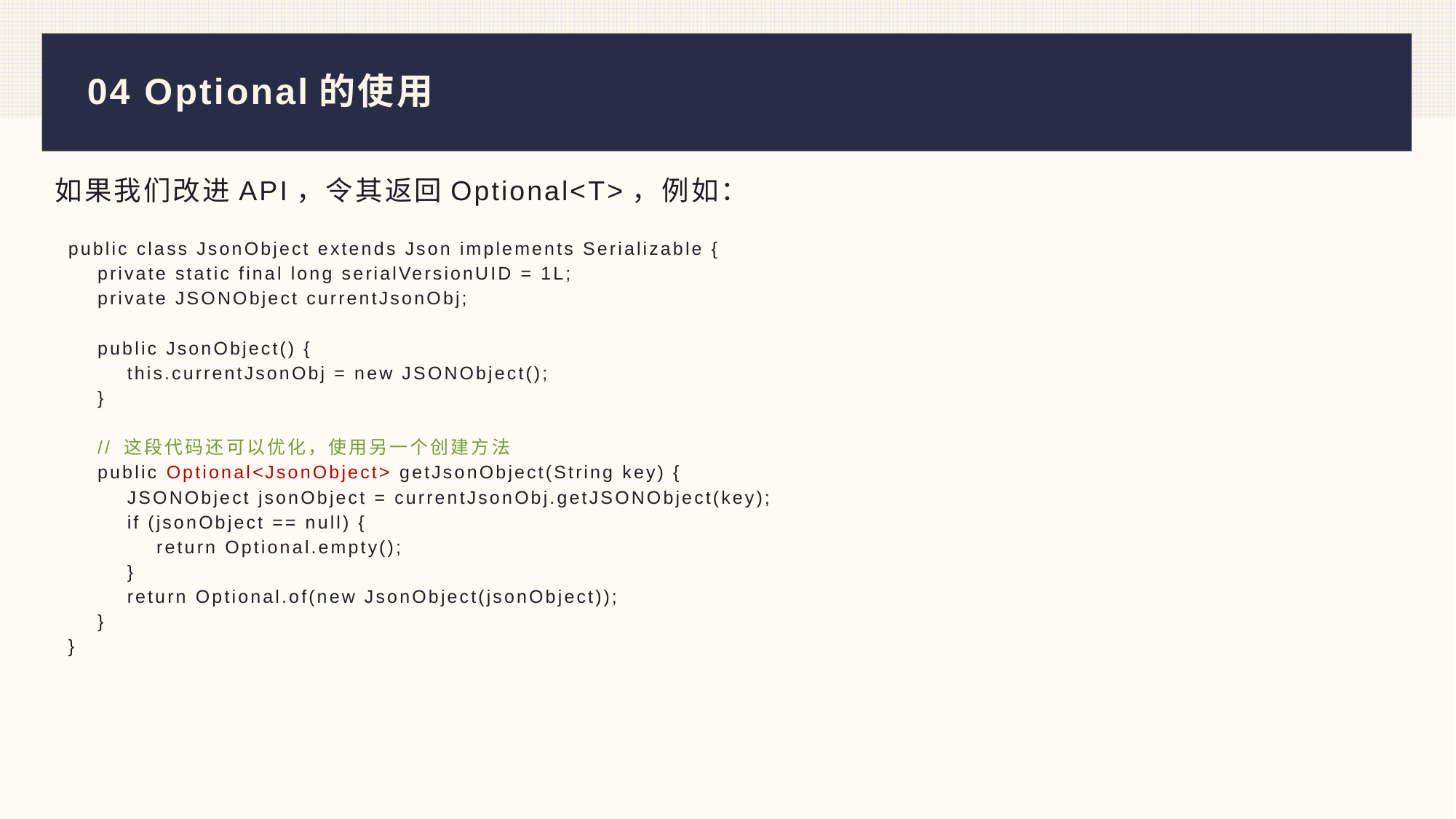

# 04 Optional的使用
如果我们改进API，令其返回Optional<T>，例如：
public class JsonObject extends Json implements Serializable {
    private static final long serialVersionUID = 1L;
    private JSONObject currentJsonObj;

    public JsonObject() {
        this.currentJsonObj = new JSONObject();
    }

    // 这段代码还可以优化，使用另一个创建方法
    public Optional<JsonObject> getJsonObject(String key) {
        JSONObject jsonObject = currentJsonObj.getJSONObject(key);
        if (jsonObject == null) {
            return Optional.empty();
        }
        return Optional.of(new JsonObject(jsonObject));
    }
}